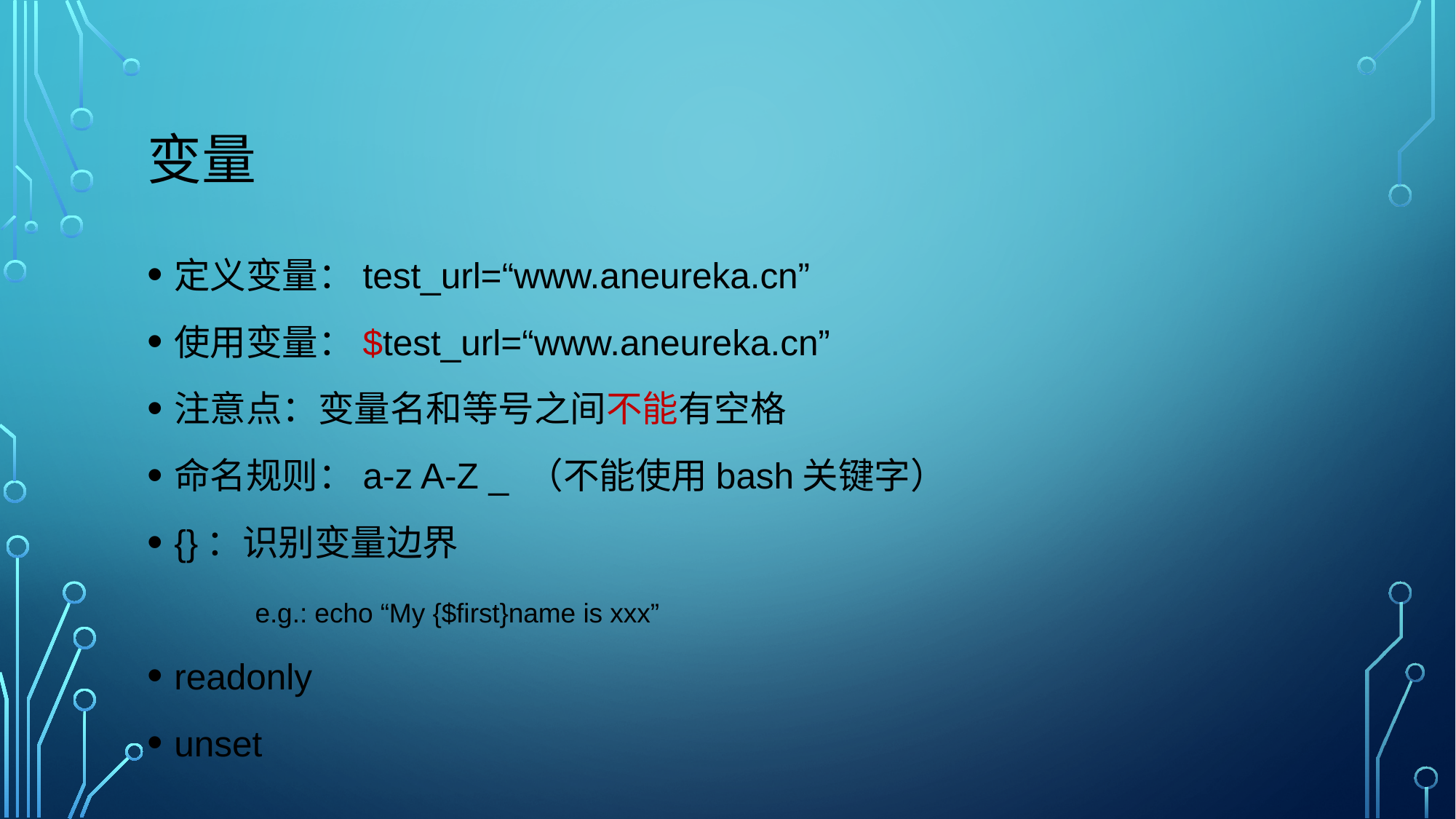

# 变量
定义变量：test_url=“www.aneureka.cn”
使用变量：$test_url=“www.aneureka.cn”
注意点：变量名和等号之间不能有空格
命名规则：a-z A-Z _ （不能使用bash关键字）
{}：识别变量边界
	e.g.: echo “My {$first}name is xxx”
readonly
unset